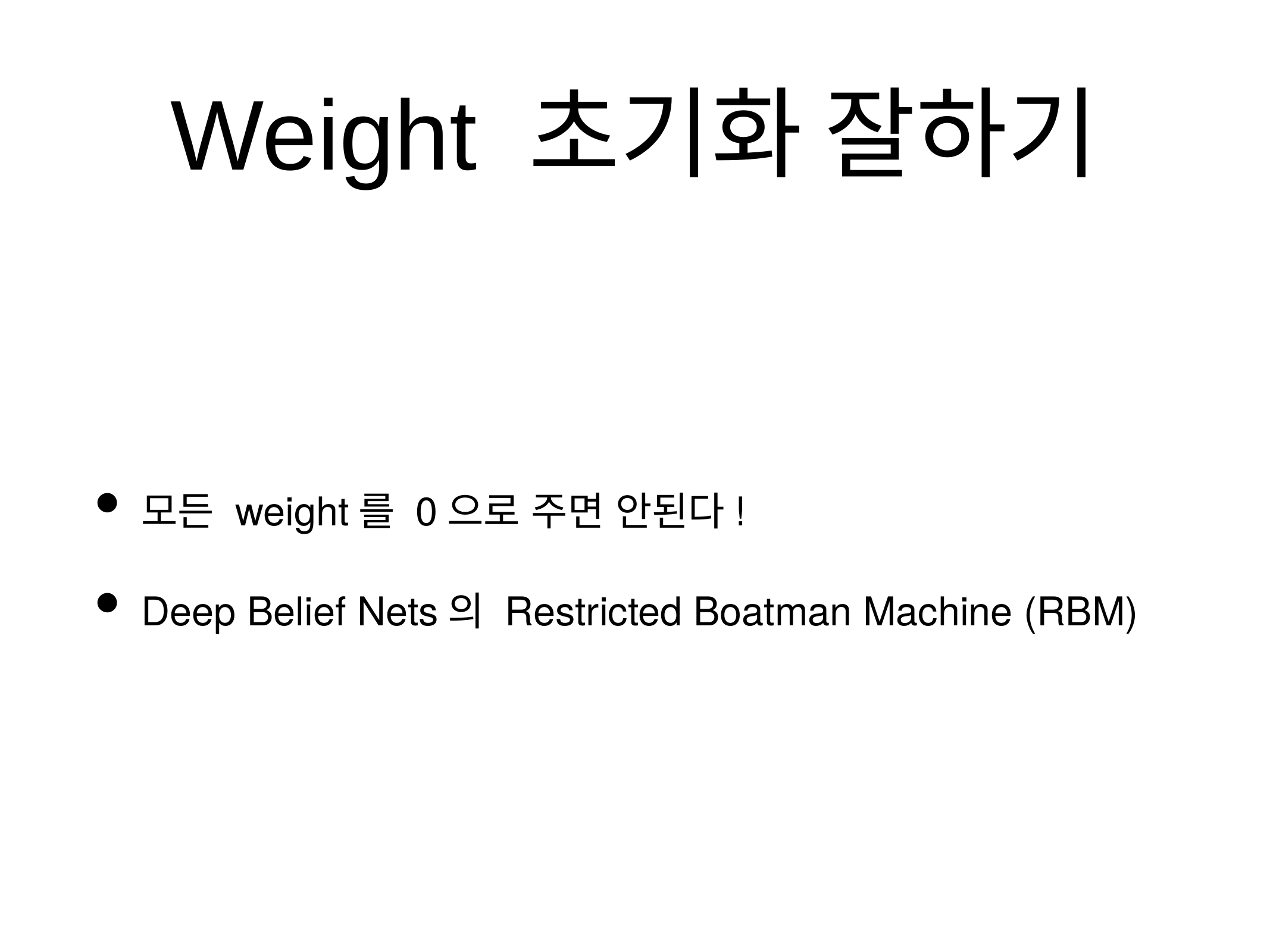

Weight 초기화 잘하기
모든 weight를 0으로 주면 안된다!
Deep Belief Nets의 Restricted Boatman Machine (RBM)